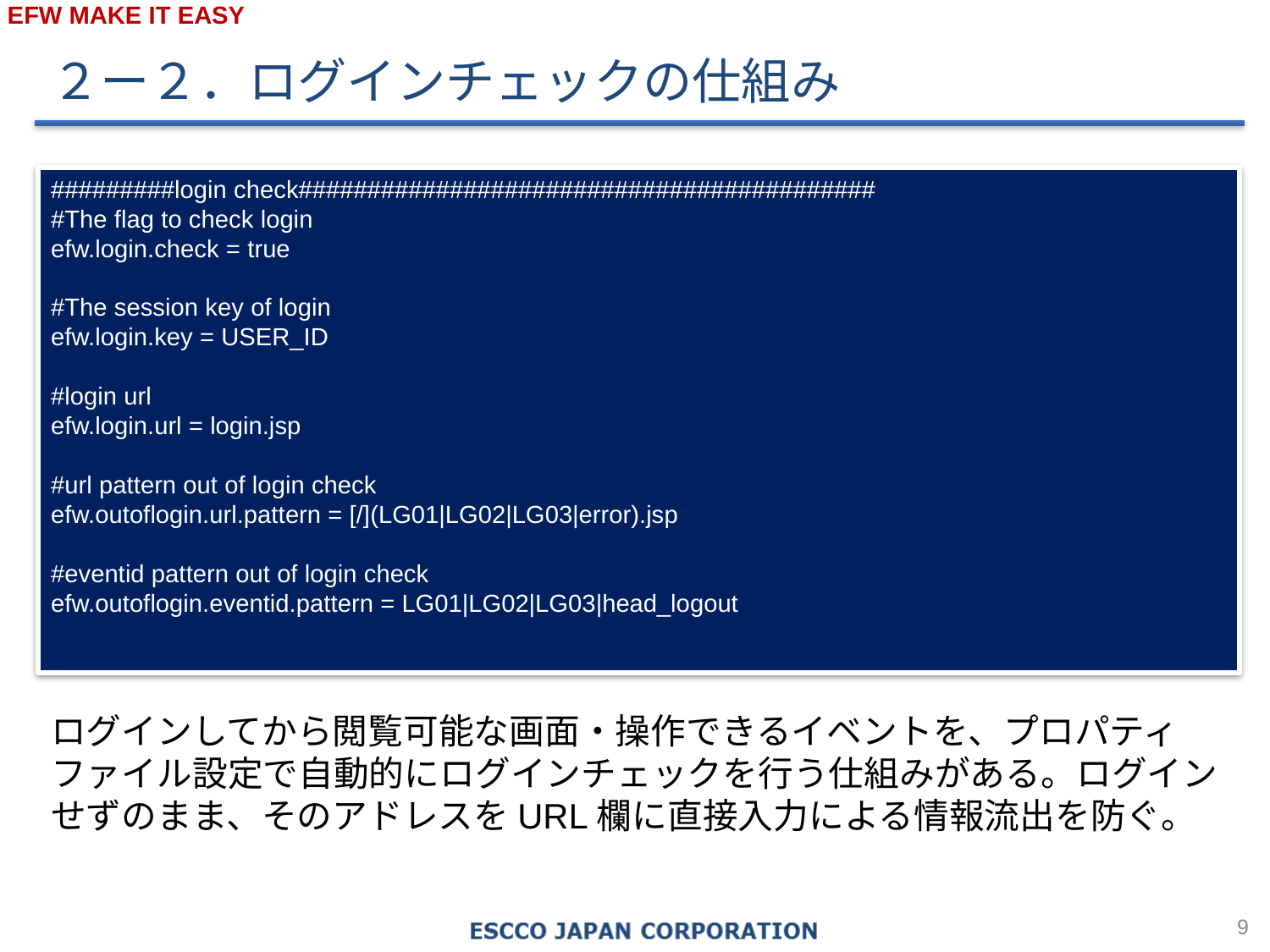

２ー２．ログインチェックの仕組み
#########login check##########################################
#The flag to check login
efw.login.check = true

#The session key of login
efw.login.key = USER_ID

#login url
efw.login.url = login.jsp

#url pattern out of login check
efw.outoflogin.url.pattern = [/](LG01|LG02|LG03|error).jsp

#eventid pattern out of login check
efw.outoflogin.eventid.pattern = LG01|LG02|LG03|head_logout
ログインしてから閲覧可能な画面・操作できるイベントを、プロパティファイル設定で自動的にログインチェックを行う仕組みがある。ログインせずのまま、そのアドレスをURL欄に直接入力による情報流出を防ぐ。
9